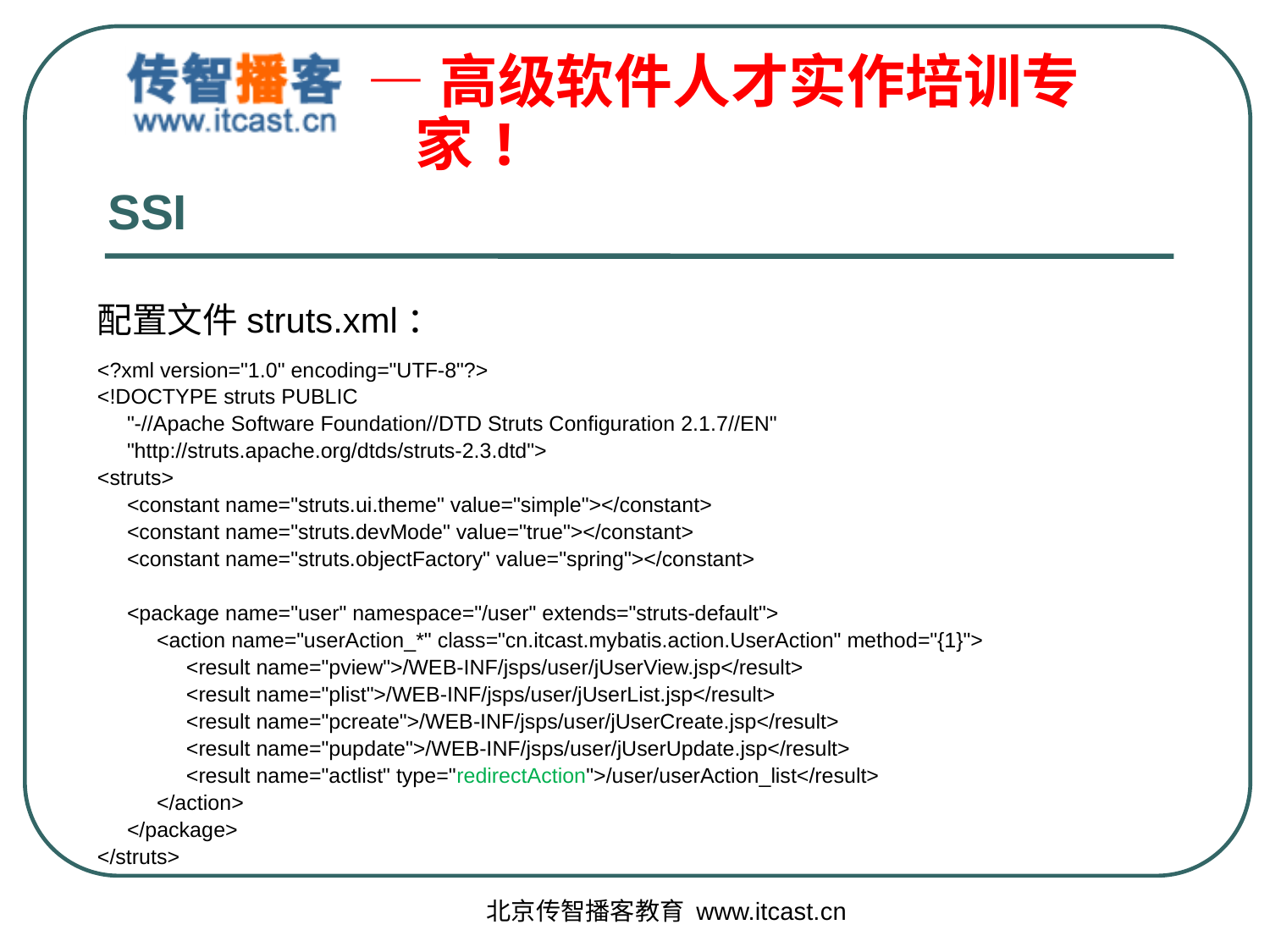

# SSI
配置文件struts.xml：
<?xml version="1.0" encoding="UTF-8"?>
<!DOCTYPE struts PUBLIC
     "-//Apache Software Foundation//DTD Struts Configuration 2.1.7//EN"
     "http://struts.apache.org/dtds/struts-2.3.dtd">
<struts>
     <constant name="struts.ui.theme" value="simple"></constant>
     <constant name="struts.devMode" value="true"></constant>
     <constant name="struts.objectFactory" value="spring"></constant>

     <package name="user" namespace="/user" extends="struts-default">
          <action name="userAction_*" class="cn.itcast.mybatis.action.UserAction" method="{1}">
               <result name="pview">/WEB-INF/jsps/user/jUserView.jsp</result>
               <result name="plist">/WEB-INF/jsps/user/jUserList.jsp</result>
               <result name="pcreate">/WEB-INF/jsps/user/jUserCreate.jsp</result>
               <result name="pupdate">/WEB-INF/jsps/user/jUserUpdate.jsp</result>
               <result name="actlist" type="redirectAction">/user/userAction_list</result>
          </action>
     </package>
</struts>
北京传智播客教育 www.itcast.cn